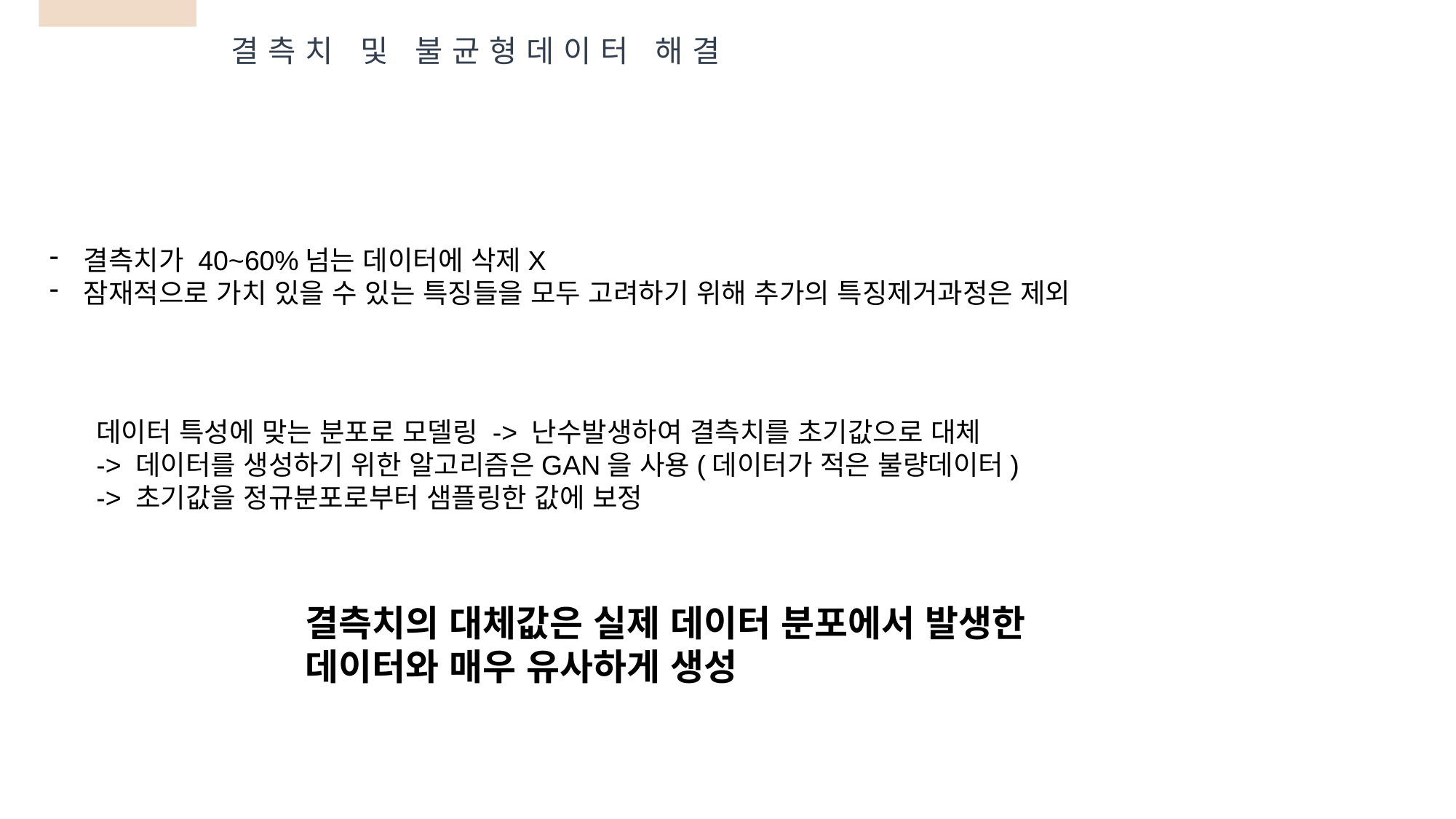

결측치 및 불균형데이터 해결
결측치가 40~60%넘는 데이터에 삭제X
잠재적으로 가치 있을 수 있는 특징들을 모두 고려하기 위해 추가의 특징제거과정은 제외
데이터 특성에 맞는 분포로 모델링 -> 난수발생하여 결측치를 초기값으로 대체
-> 데이터를 생성하기 위한 알고리즘은GAN을 사용(데이터가 적은 불량데이터)
-> 초기값을 정규분포로부터 샘플링한 값에 보정
결측치의 대체값은 실제 데이터 분포에서 발생한 데이터와 매우 유사하게 생성